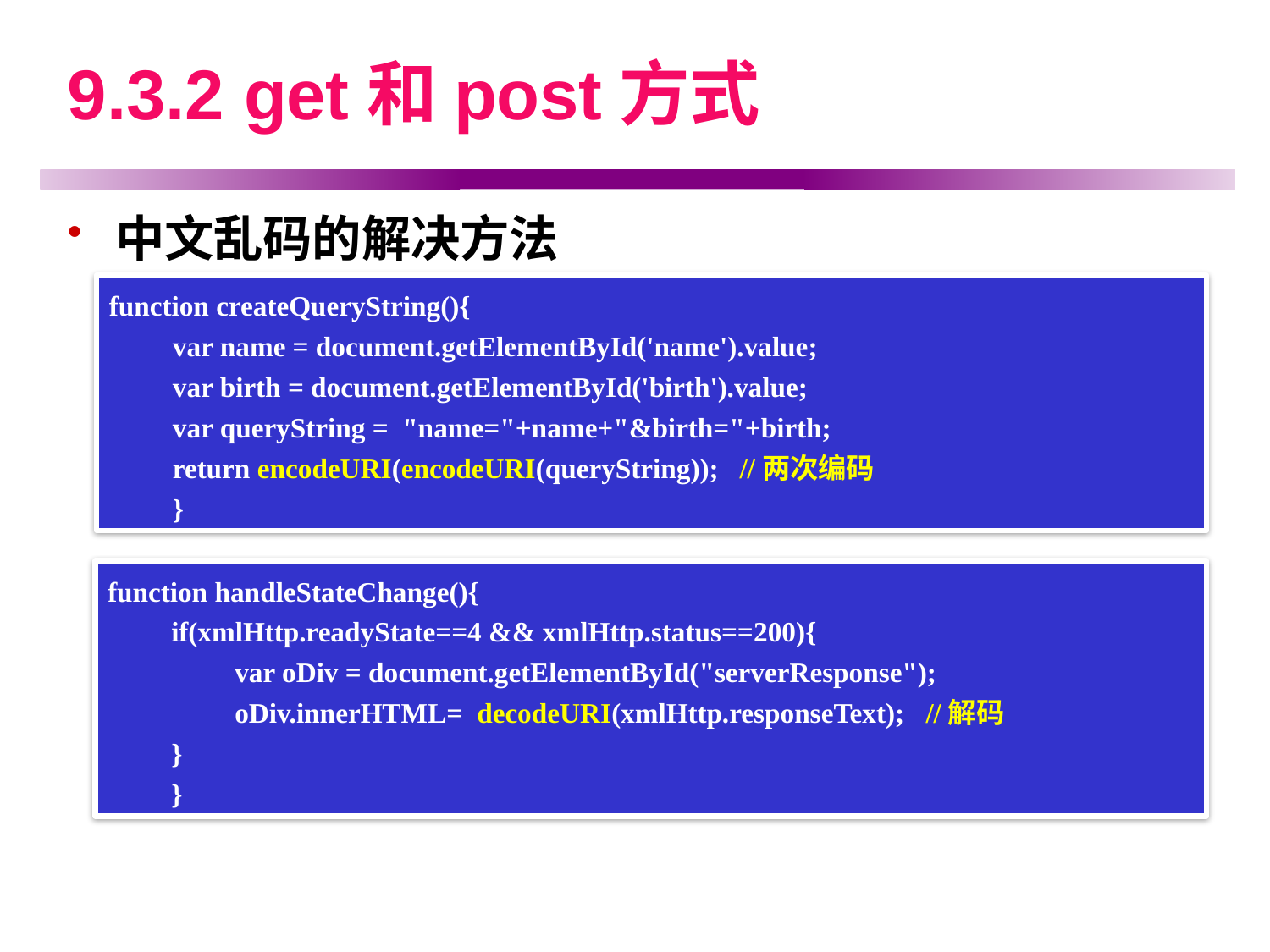

# 9.3.2 get和post方式
中文乱码的解决方法

function createQueryString(){
var name = document.getElementById('name').value;
var birth = document.getElementById('birth').value;
var queryString =  "name="+name+"&birth="+birth;
return encodeURI(encodeURI(queryString));   //两次编码
}
function handleStateChange(){
if(xmlHttp.readyState==4 && xmlHttp.status==200){
var oDiv = document.getElementById("serverResponse");
oDiv.innerHTML=  decodeURI(xmlHttp.responseText);   //解码
}
}